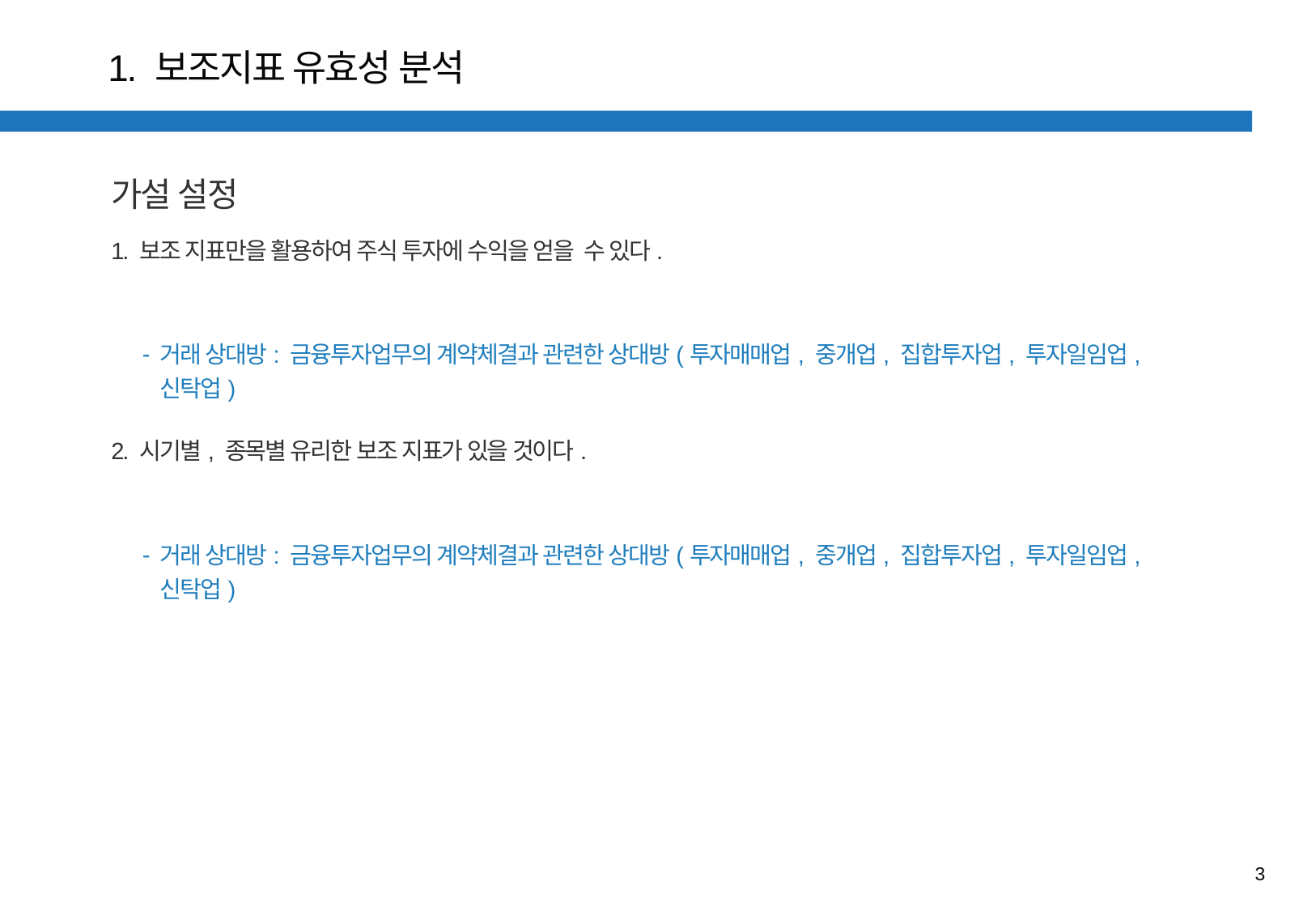

1. 보조지표 유효성 분석
가설 설정
1. 보조 지표만을 활용하여 주식 투자에 수익을 얻을  수 있다.
거래 상대방: 금융투자업무의 계약체결과 관련한 상대방(투자매매업, 중개업, 집합투자업, 투자일임업, 신탁업)
2. 시기별, 종목별 유리한 보조 지표가 있을 것이다.
거래 상대방: 금융투자업무의 계약체결과 관련한 상대방(투자매매업, 중개업, 집합투자업, 투자일임업, 신탁업)